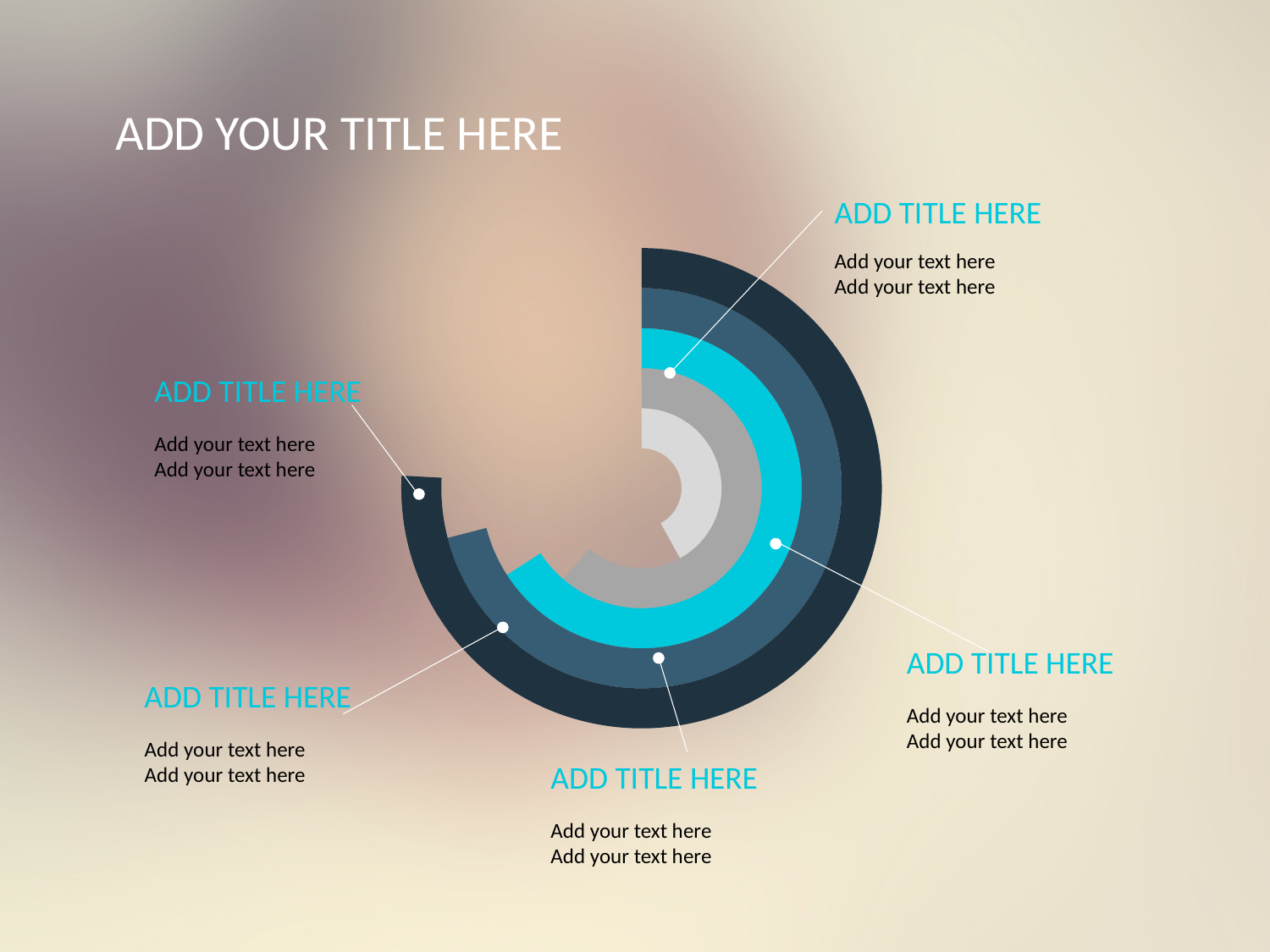

ADD YOUR TITLE HERE
ADD TITLE HERE

### Chart

| Category | 销售额 | 列1 | 列2 | 列3 | 列4 |
|---|---|---|---|---|---|
| A | 4.2 | 9.200000000000001 | 11.2 | 14.2 | 18.2 |
| B | 3.2 | 3.2 | 3.2 | 3.2 | 3.2 |
| C | 1.4 | 1.4 | 1.4 | 1.4 | 1.4 |
| D | 1.2 | 1.2 | 1.2 | 1.2 | 1.2 |
Add your text here
Add your text here
ADD TITLE HERE
Add your text here
Add your text here

ADD TITLE HERE

ADD TITLE HERE
Add your text here
Add your text here
Add your text here
Add your text here
ADD TITLE HERE
Add your text here
Add your text here